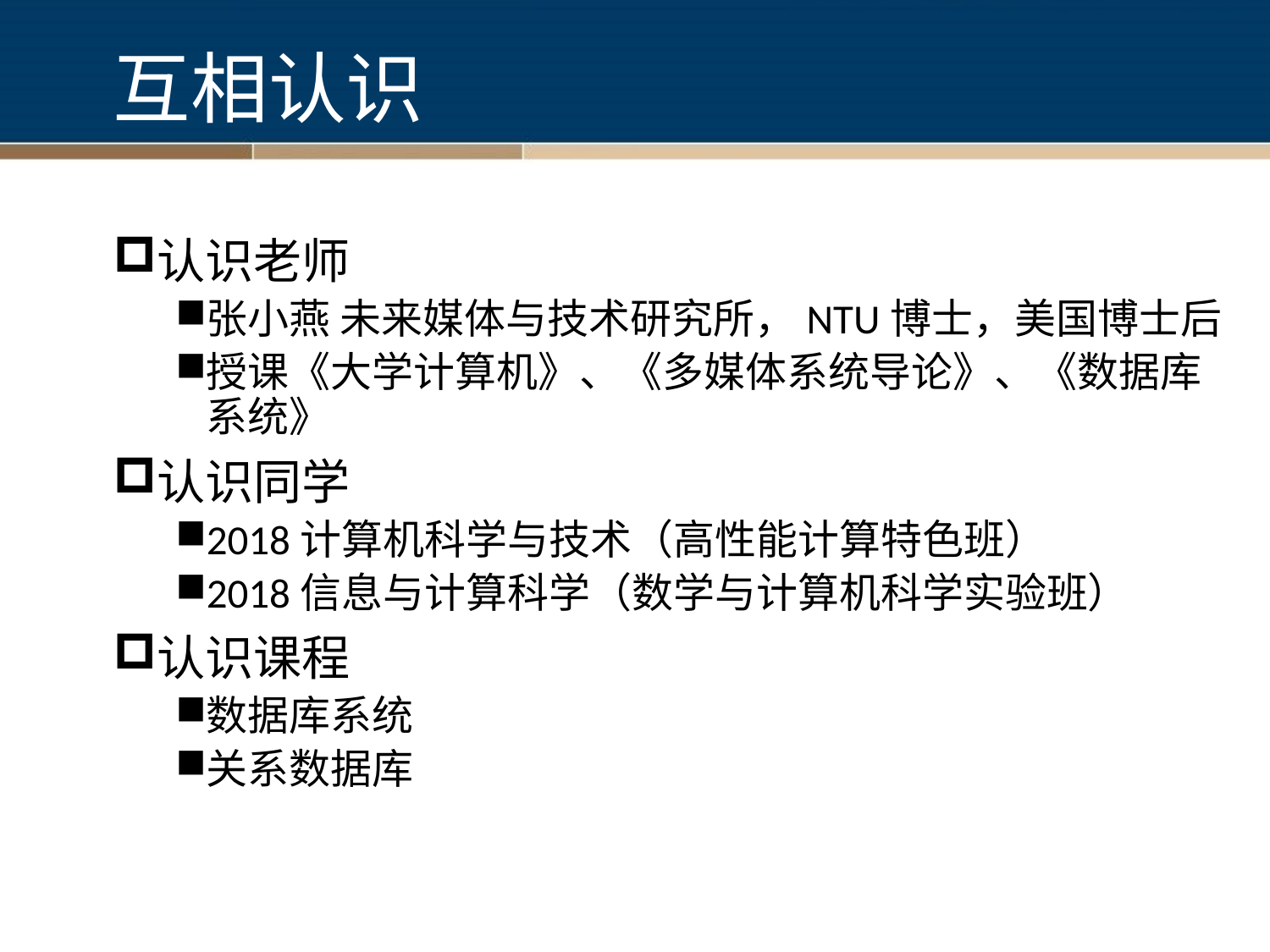

# 互相认识
认识老师
张小燕 未来媒体与技术研究所，NTU博士，美国博士后
授课《大学计算机》、《多媒体系统导论》、《数据库系统》
认识同学
2018计算机科学与技术（高性能计算特色班）
2018信息与计算科学（数学与计算机科学实验班）
认识课程
数据库系统
关系数据库